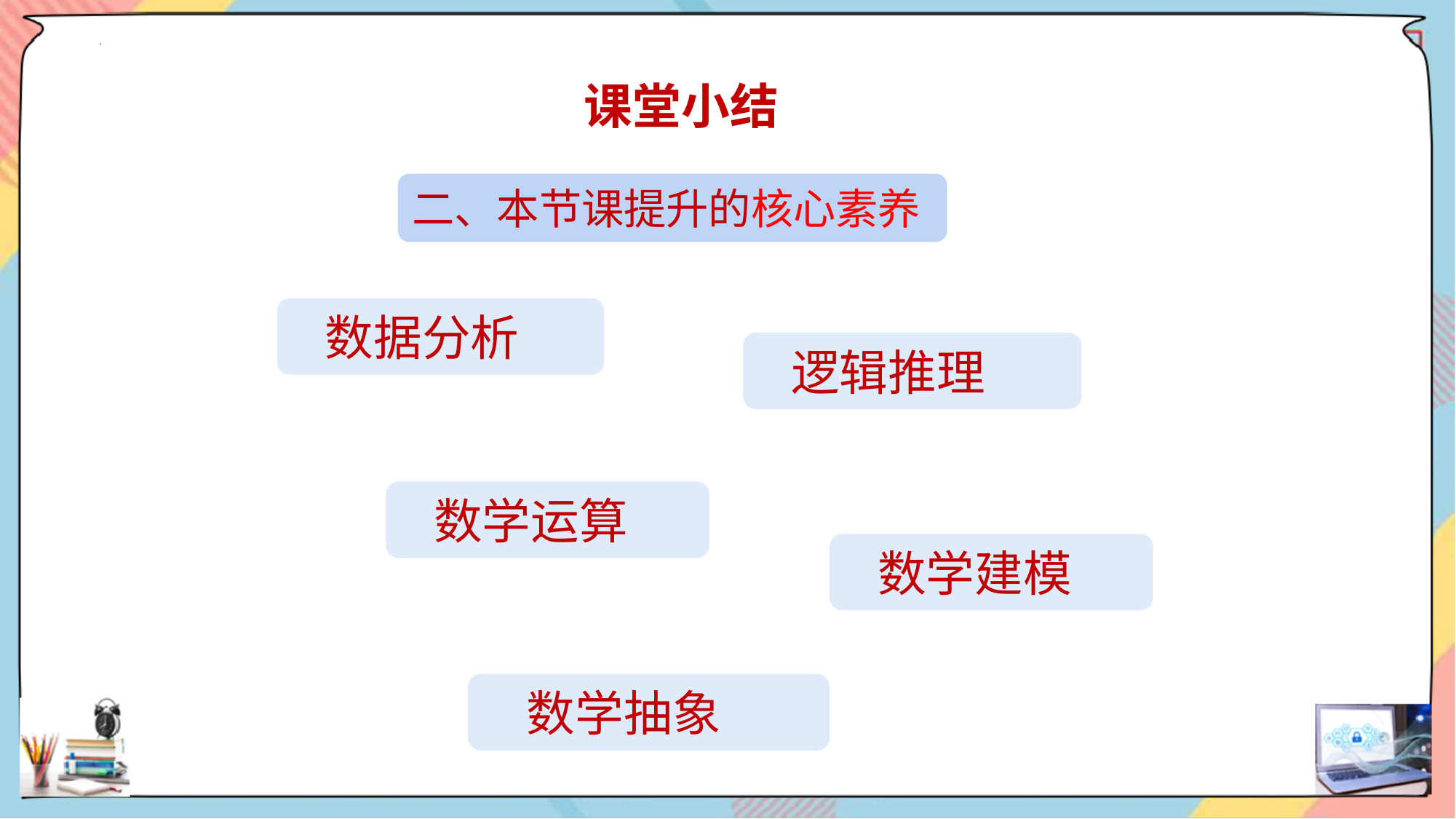

课堂小结
二、本节课提升的核心素养
  数据分析
  逻辑推理
  数学运算
  数学建模
   数学抽象